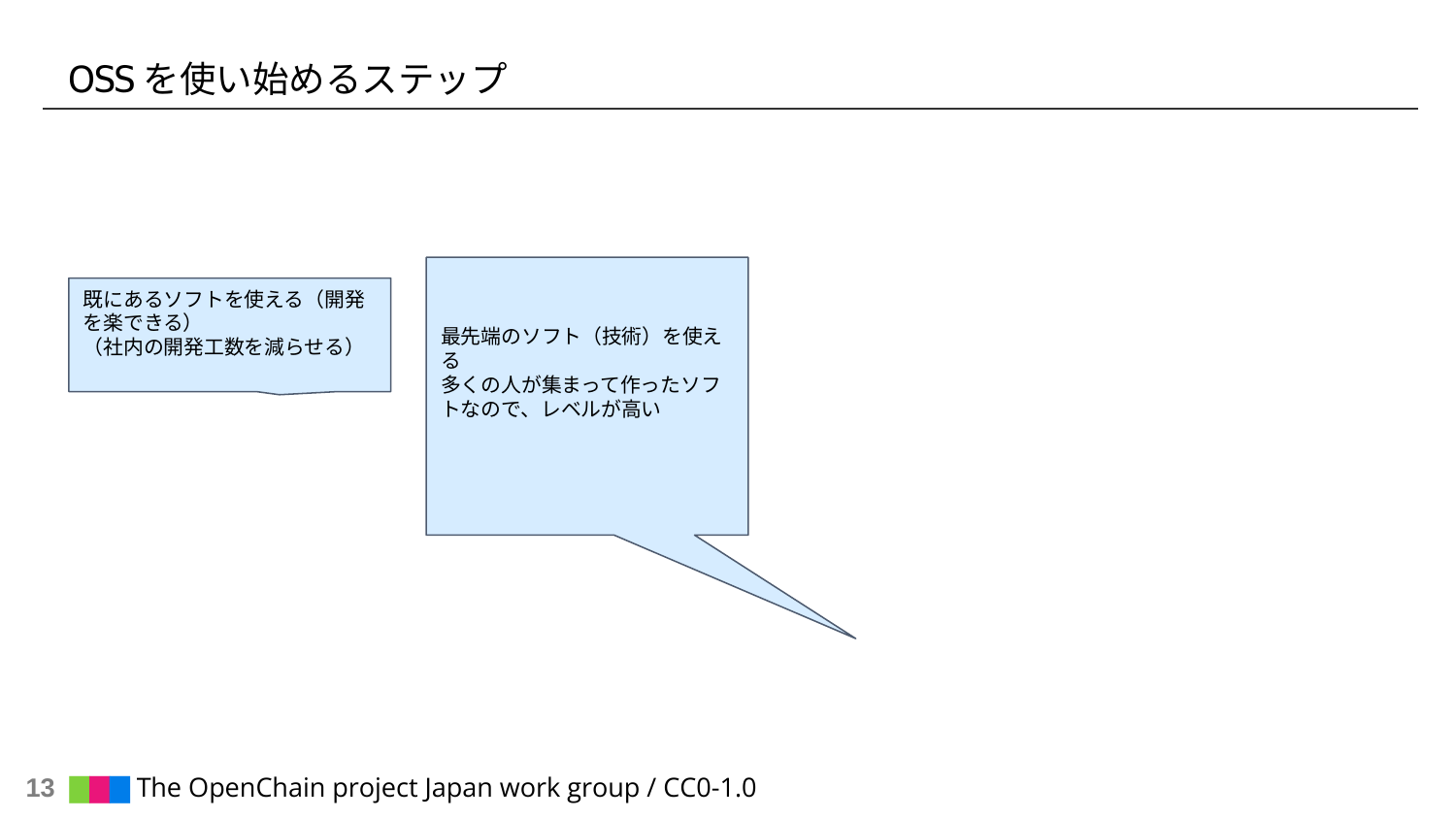

# OSSを使い始めるステップ
最先端のソフト（技術）を使える
多くの人が集まって作ったソフトなので、レベルが高い

既にあるソフトを使える（開発を楽できる）
（社内の開発工数を減らせる）